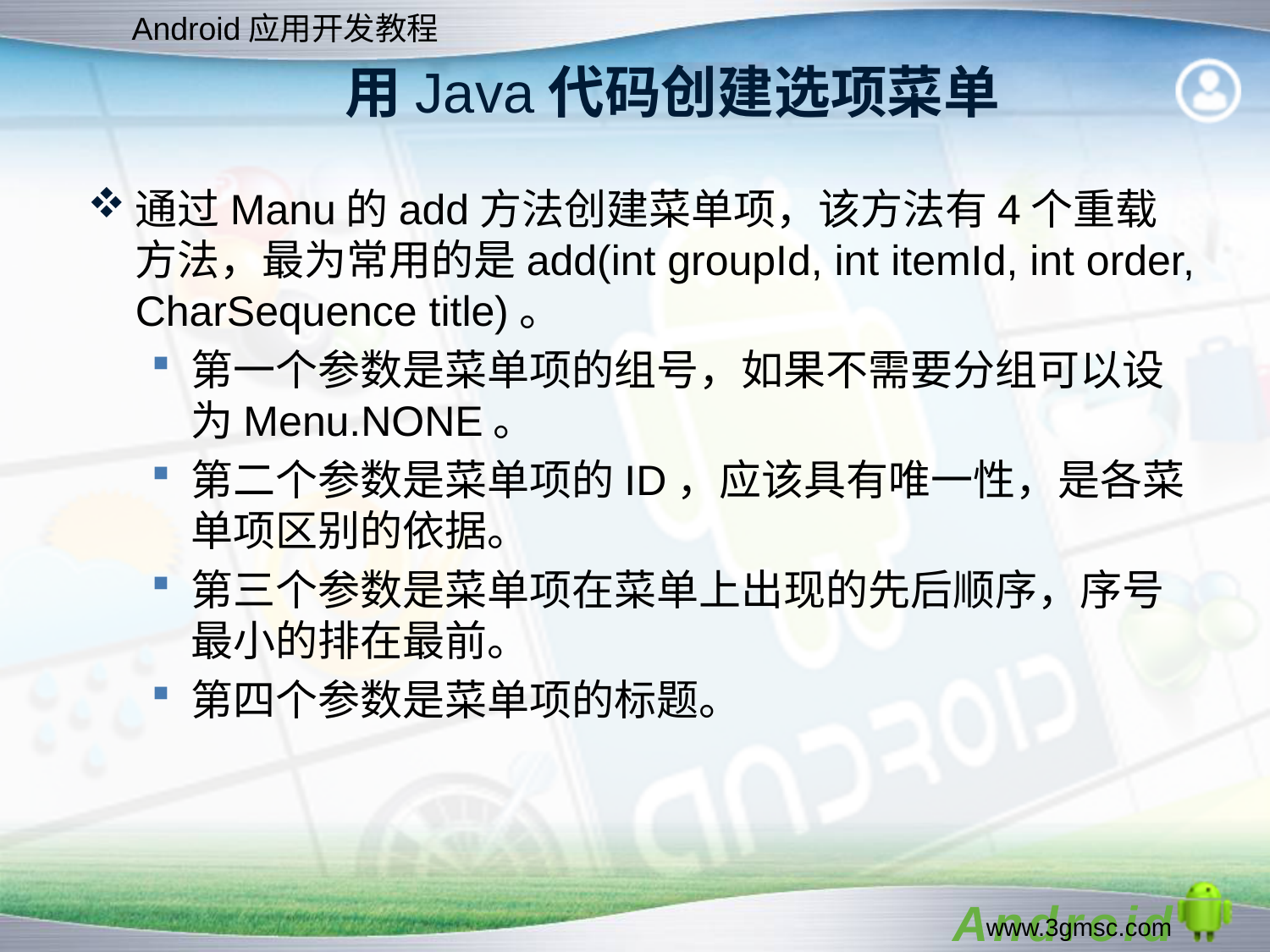

# 用Java代码创建选项菜单
通过Manu的add方法创建菜单项，该方法有4个重载方法，最为常用的是add(int groupId, int itemId, int order, CharSequence title)。
第一个参数是菜单项的组号，如果不需要分组可以设为Menu.NONE。
第二个参数是菜单项的ID，应该具有唯一性，是各菜单项区别的依据。
第三个参数是菜单项在菜单上出现的先后顺序，序号最小的排在最前。
第四个参数是菜单项的标题。
www.3gmsc.com